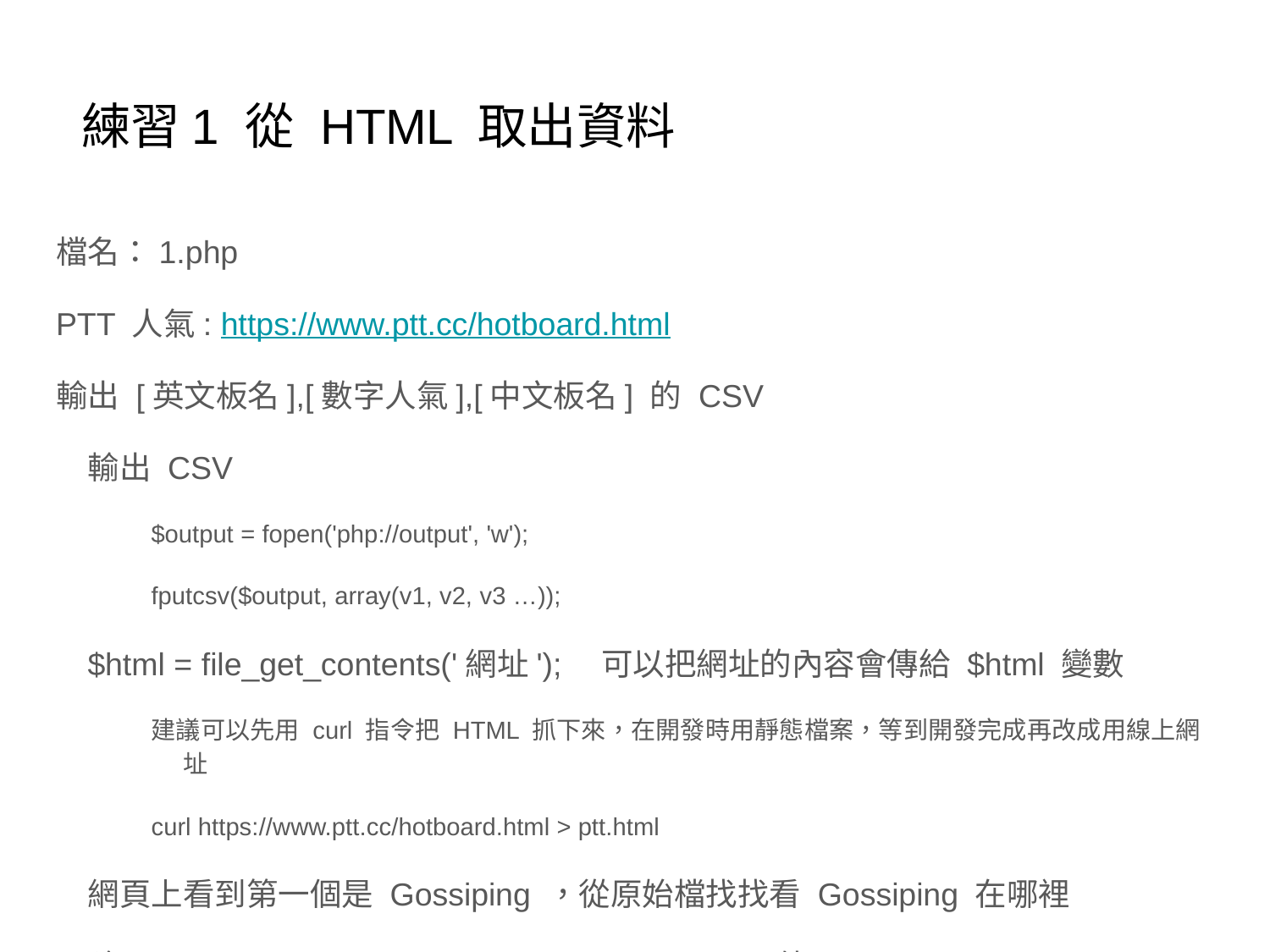

# 練習1 從 HTML 取出資料
檔名：1.php
PTT 人氣: https://www.ptt.cc/hotboard.html
輸出 [英文板名],[數字人氣],[中文板名] 的 CSV
輸出 CSV
$output = fopen('php://output', 'w');
fputcsv($output, array(v1, v2, v3 …));
$html = file_get_contents('網址');　可以把網址的內容會傳給 $html 變數
建議可以先用 curl 指令把 HTML 抓下來，在開發時用靜態檔案，等到開發完成再改成用線上網址
curl https://www.ptt.cc/hotboard.html > ptt.html
網頁上看到第一個是 Gossiping ，從原始檔找找看 Gossiping 在哪裡
除了用 foreach ($td_doms as $td_dom) { … } 以外，可以用 $td_doms->item($i) 取得某個特定的 <td> DOM
explode("a:b:c", ":") => [a,b,c]